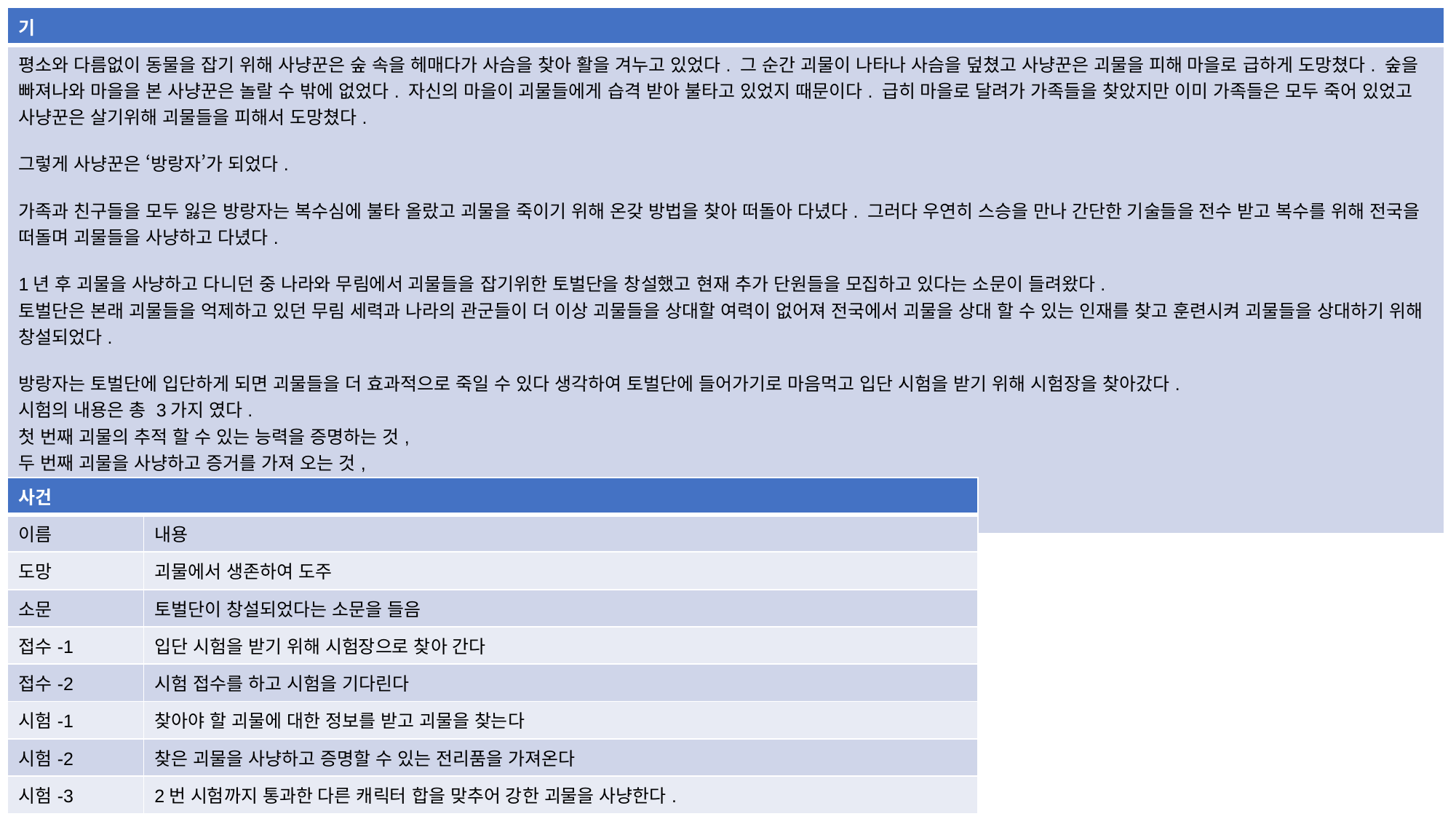

| 기 |
| --- |
| 평소와 다름없이 동물을 잡기 위해 사냥꾼은 숲 속을 헤매다가 사슴을 찾아 활을 겨누고 있었다. 그 순간 괴물이 나타나 사슴을 덮쳤고 사냥꾼은 괴물을 피해 마을로 급하게 도망쳤다. 숲을 빠져나와 마을을 본 사냥꾼은 놀랄 수 밖에 없었다. 자신의 마을이 괴물들에게 습격 받아 불타고 있었지 때문이다. 급히 마을로 달려가 가족들을 찾았지만 이미 가족들은 모두 죽어 있었고 사냥꾼은 살기위해 괴물들을 피해서 도망쳤다. 그렇게 사냥꾼은 ‘방랑자’가 되었다. 가족과 친구들을 모두 잃은 방랑자는 복수심에 불타 올랐고 괴물을 죽이기 위해 온갖 방법을 찾아 떠돌아 다녔다. 그러다 우연히 스승을 만나 간단한 기술들을 전수 받고 복수를 위해 전국을 떠돌며 괴물들을 사냥하고 다녔다. 1년 후 괴물을 사냥하고 다니던 중 나라와 무림에서 괴물들을 잡기위한 토벌단을 창설했고 현재 추가 단원들을 모집하고 있다는 소문이 들려왔다. 토벌단은 본래 괴물들을 억제하고 있던 무림 세력과 나라의 관군들이 더 이상 괴물들을 상대할 여력이 없어져 전국에서 괴물을 상대 할 수 있는 인재를 찾고 훈련시켜 괴물들을 상대하기 위해 창설되었다. 방랑자는 토벌단에 입단하게 되면 괴물들을 더 효과적으로 죽일 수 있다 생각하여 토벌단에 들어가기로 마음먹고 입단 시험을 받기 위해 시험장을 찾아갔다. 시험의 내용은 총 3가지 였다. 첫 번째 괴물의 추적 할 수 있는 능력을 증명하는 것, 두 번째 괴물을 사냥하고 증거를 가져 오는 것, 세 번째 동료와 합을 맞추는 것 방랑자는 자신처럼 시험을 치루는 ‘세영’과 함께 시험에 통과하고 토벌단의 단원이 되었다. |
| 사건 |  |
| --- | --- |
| 이름 | 내용 |
| 도망 | 괴물에서 생존하여 도주 |
| 소문 | 토벌단이 창설되었다는 소문을 들음 |
| 접수-1 | 입단 시험을 받기 위해 시험장으로 찾아 간다 |
| 접수-2 | 시험 접수를 하고 시험을 기다린다 |
| 시험-1 | 찾아야 할 괴물에 대한 정보를 받고 괴물을 찾는다 |
| 시험-2 | 찾은 괴물을 사냥하고 증명할 수 있는 전리품을 가져온다 |
| 시험-3 | 2번 시험까지 통과한 다른 캐릭터 합을 맞추어 강한 괴물을 사냥한다. |